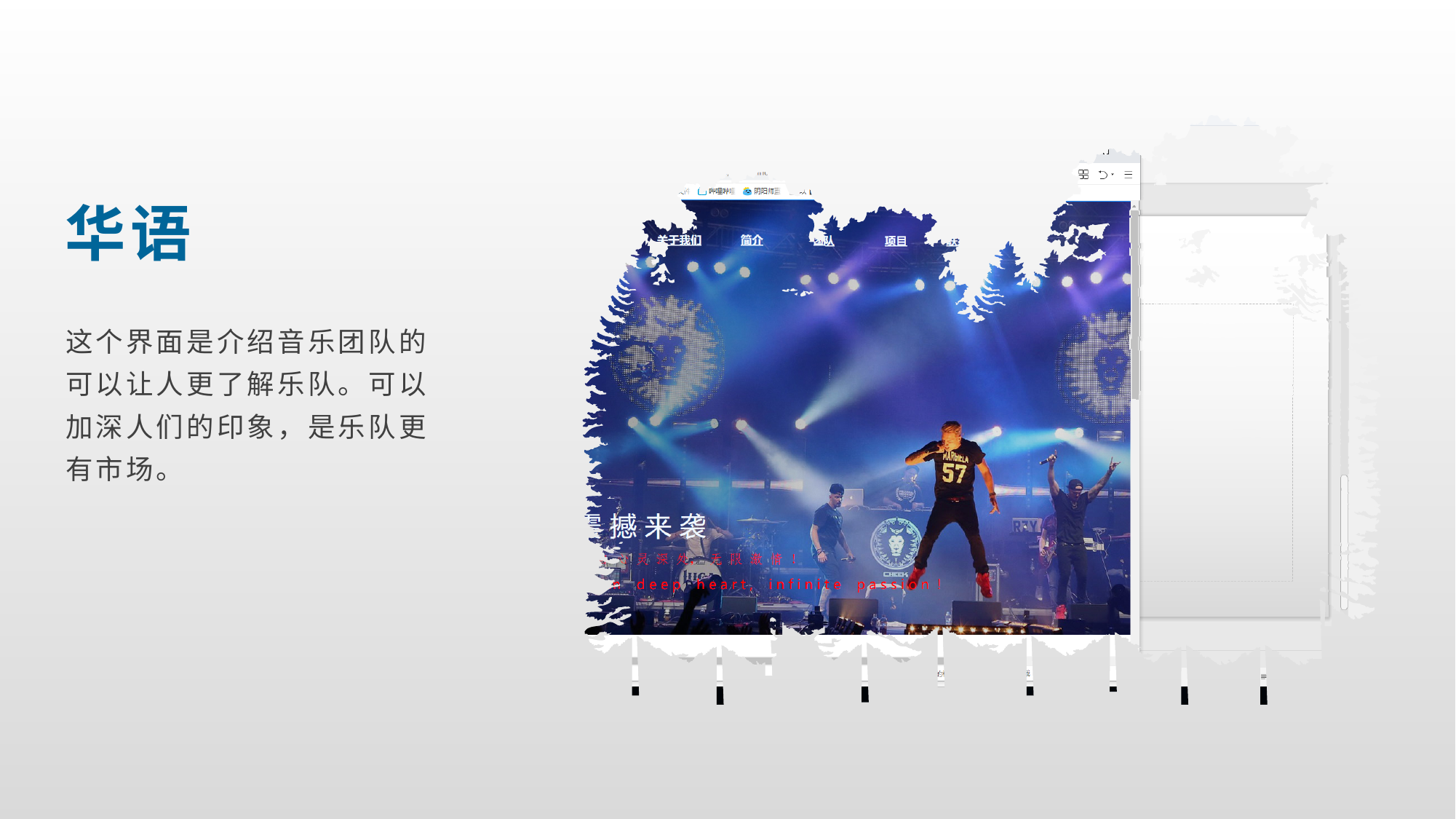

华语
这个界面是介绍音乐团队的可以让人更了解乐队。可以加深人们的印象，是乐队更有市场。